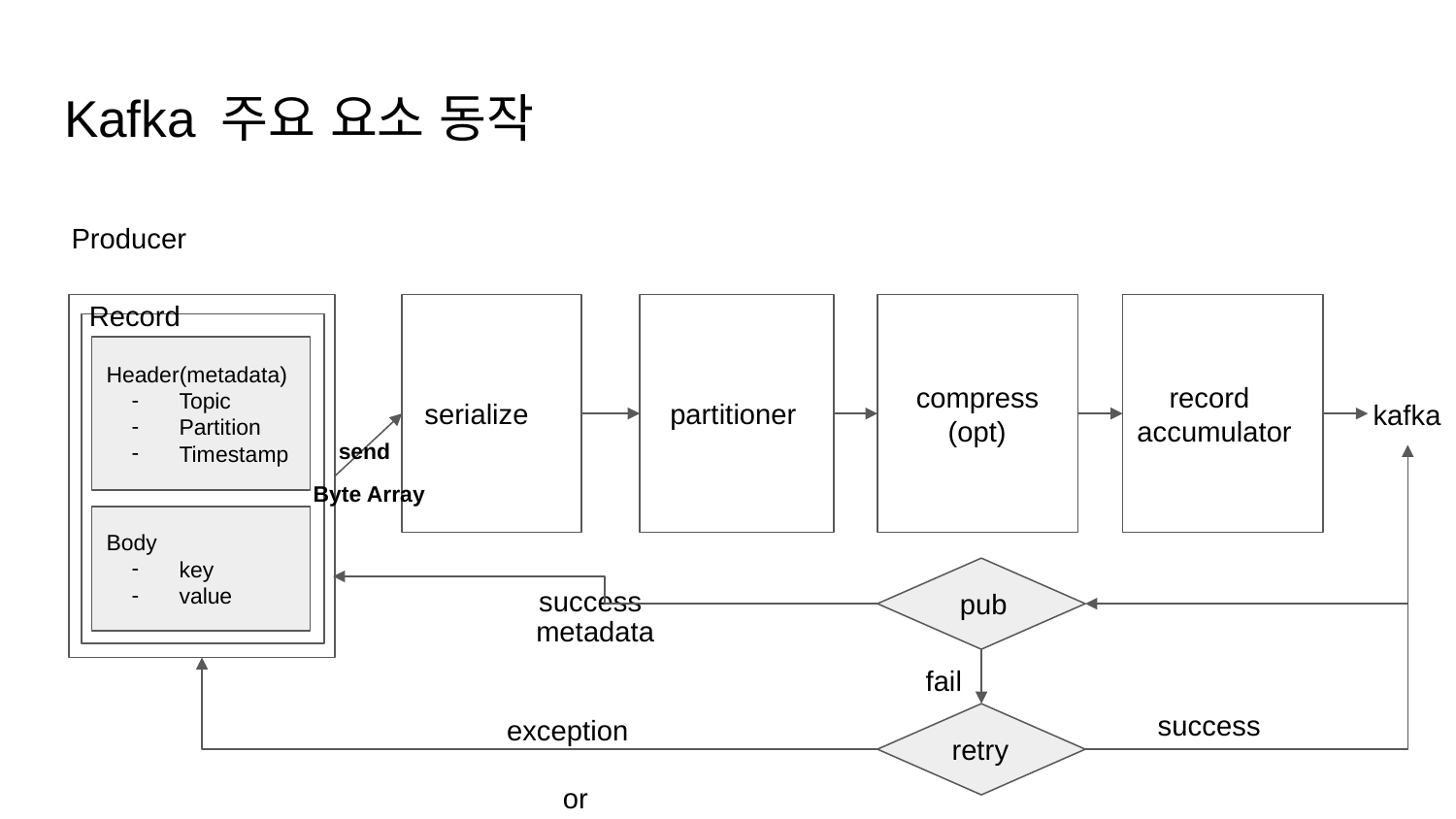

# Kafka 주요 요소 동작
Producer
Record

 serialize
  partitioner
   compress
       (opt)
    record
accumulator

Header(metadata)
Topic
Partition
Timestamp
kafka
send
Byte Array
Body
key
value
  pub
success
metadata
fail
success
exception
       or metadata
 retry